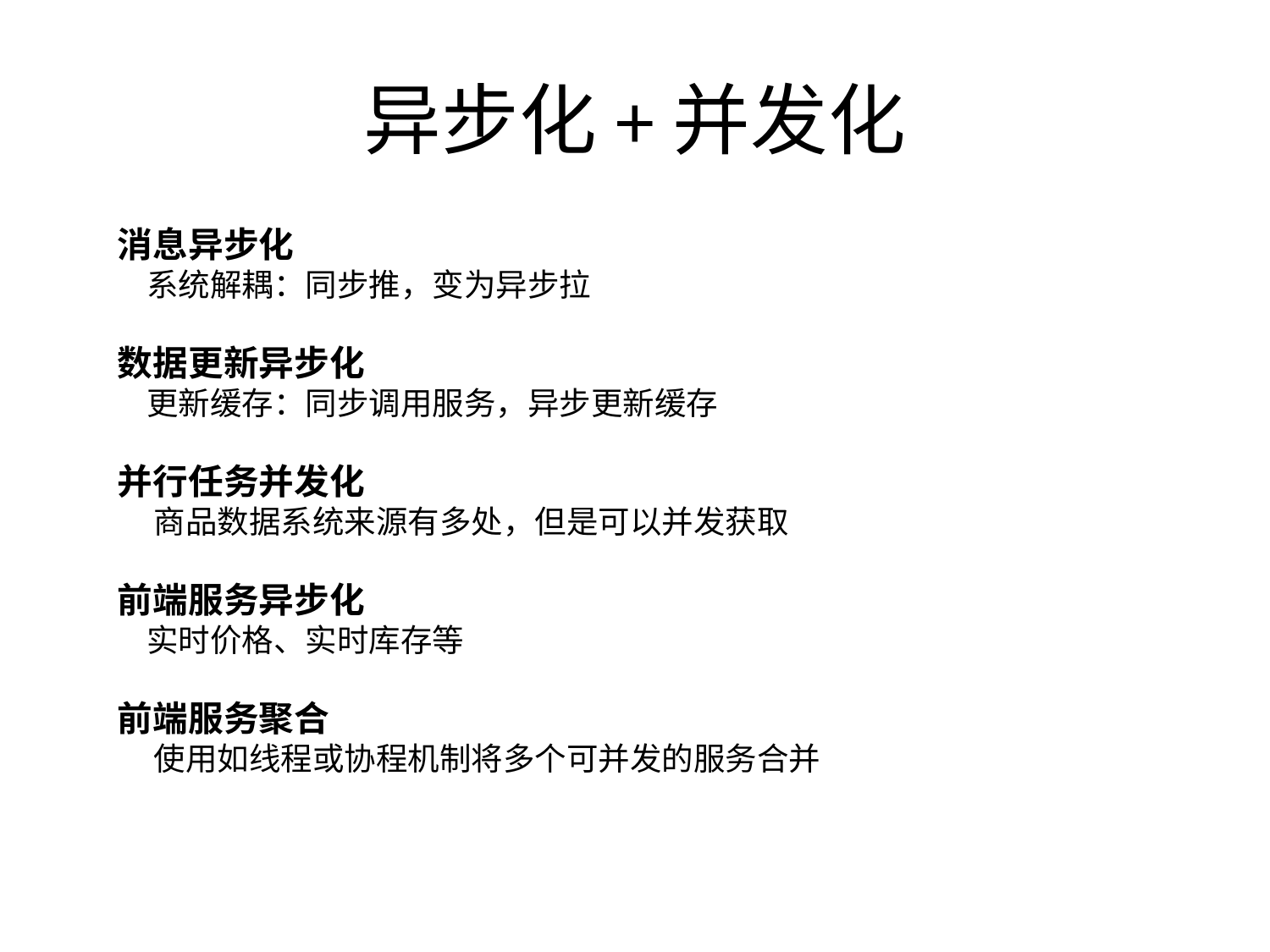

# 异步化+并发化
消息异步化
   系统解耦：同步推，变为异步拉

数据更新异步化
   更新缓存：同步调用服务，异步更新缓存

并行任务并发化
    商品数据系统来源有多处，但是可以并发获取

前端服务异步化
   实时价格、实时库存等

前端服务聚合
    使用如线程或协程机制将多个可并发的服务合并